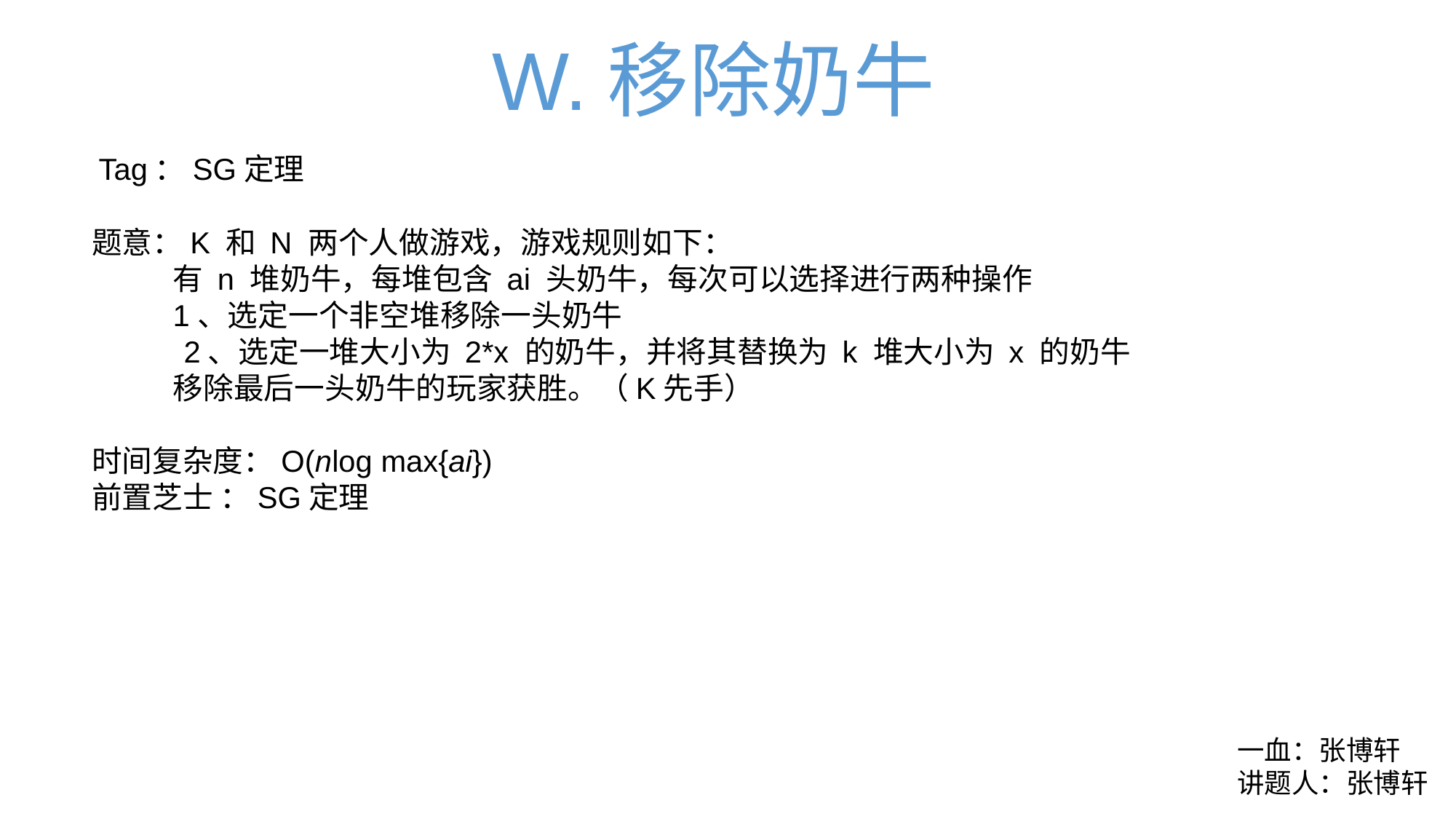

W.移除奶牛
Tag：SG定理
题意：K 和 N 两个人做游戏，游戏规则如下：
           有 n 堆奶牛，每堆包含 ai 头奶牛，每次可以选择进行两种操作
           1、选定一个非空堆移除一头奶牛
           2、选定一堆大小为 2*x 的奶牛，并将其替换为 k 堆大小为 x 的奶牛
           移除最后一头奶牛的玩家获胜。（K先手）

时间复杂度：O(nlog max{ai​})
前置芝士 ：SG定理
一血：张博轩
讲题人：张博轩